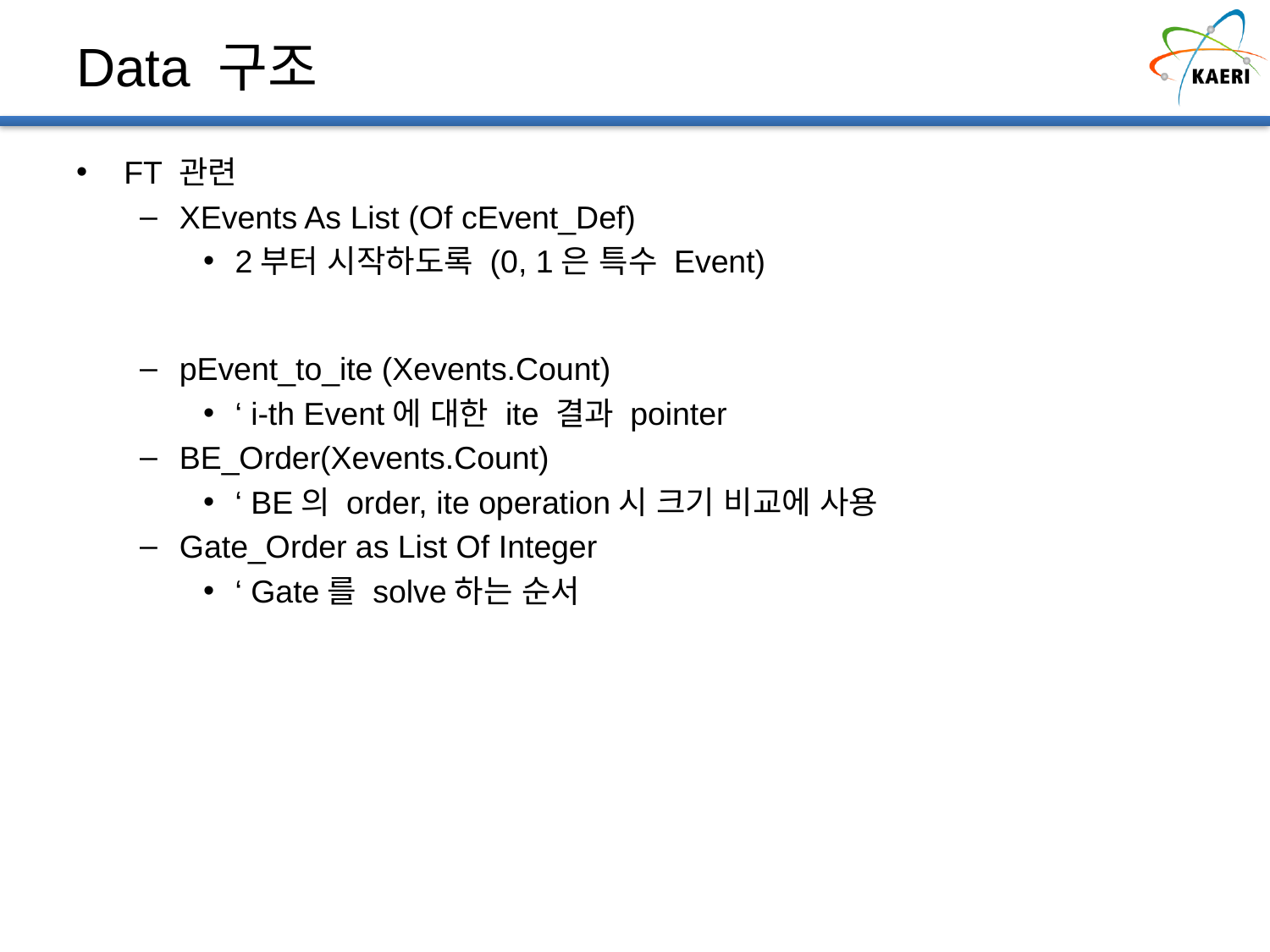

# Data 구조
FT 관련
XEvents As List (Of cEvent_Def)
2부터 시작하도록 (0, 1은 특수 Event)

pEvent_to_ite (Xevents.Count)
‘ i-th Event에 대한 ite 결과 pointer
BE_Order(Xevents.Count)
‘ BE의 order, ite operation시 크기 비교에 사용
Gate_Order as List Of Integer
‘ Gate를 solve하는 순서